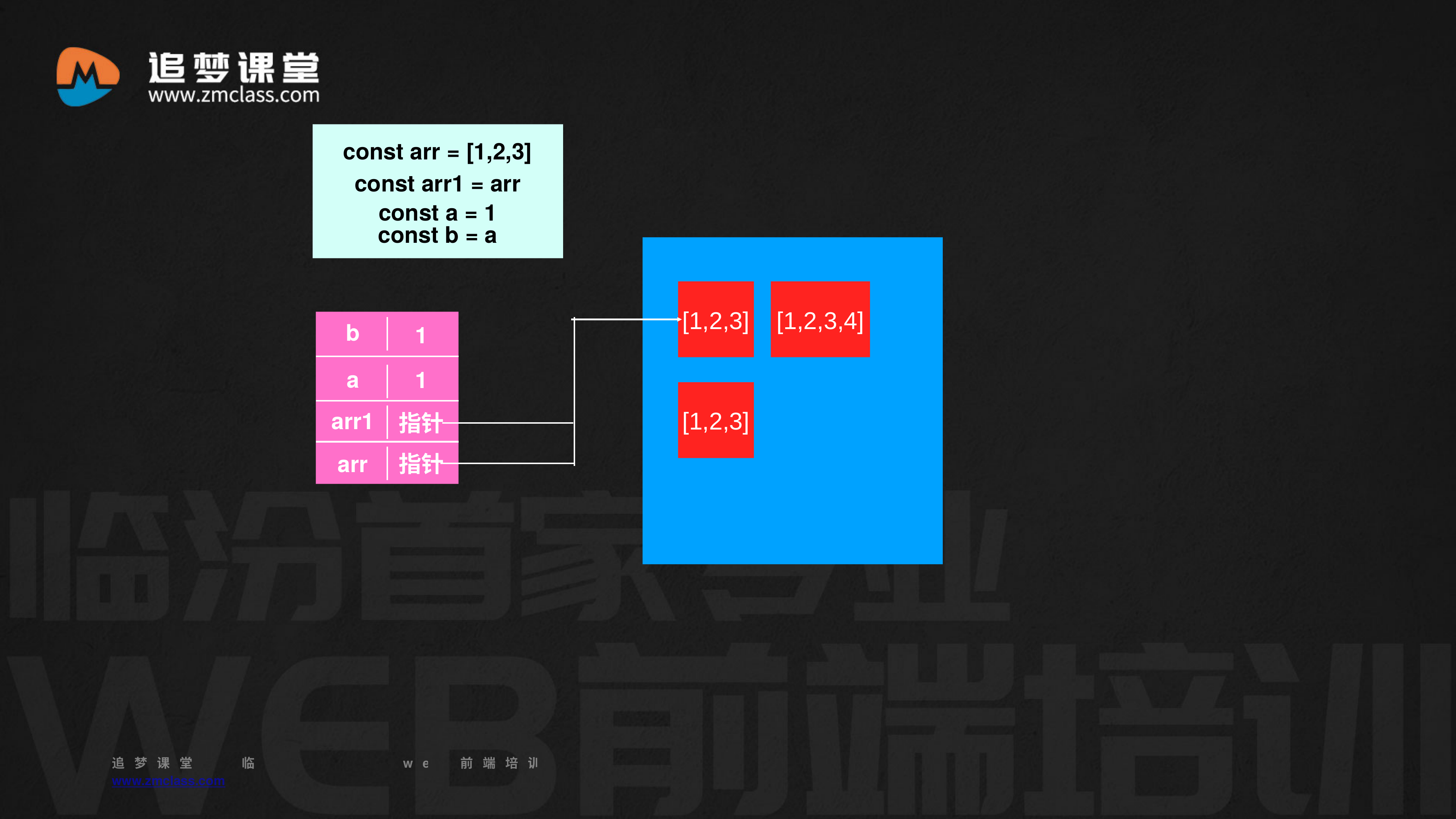

const arr = [1,2,3]
const arr1 = arr
const a = 1
const b = a

[1,2,3]
[1,2,3,4]

b

1

a
1

[1,2,3]

arr1
指针

指针
arr

追梦课堂   临汾首家专业的web前端培训机构                                                          www.zmclass.com
9